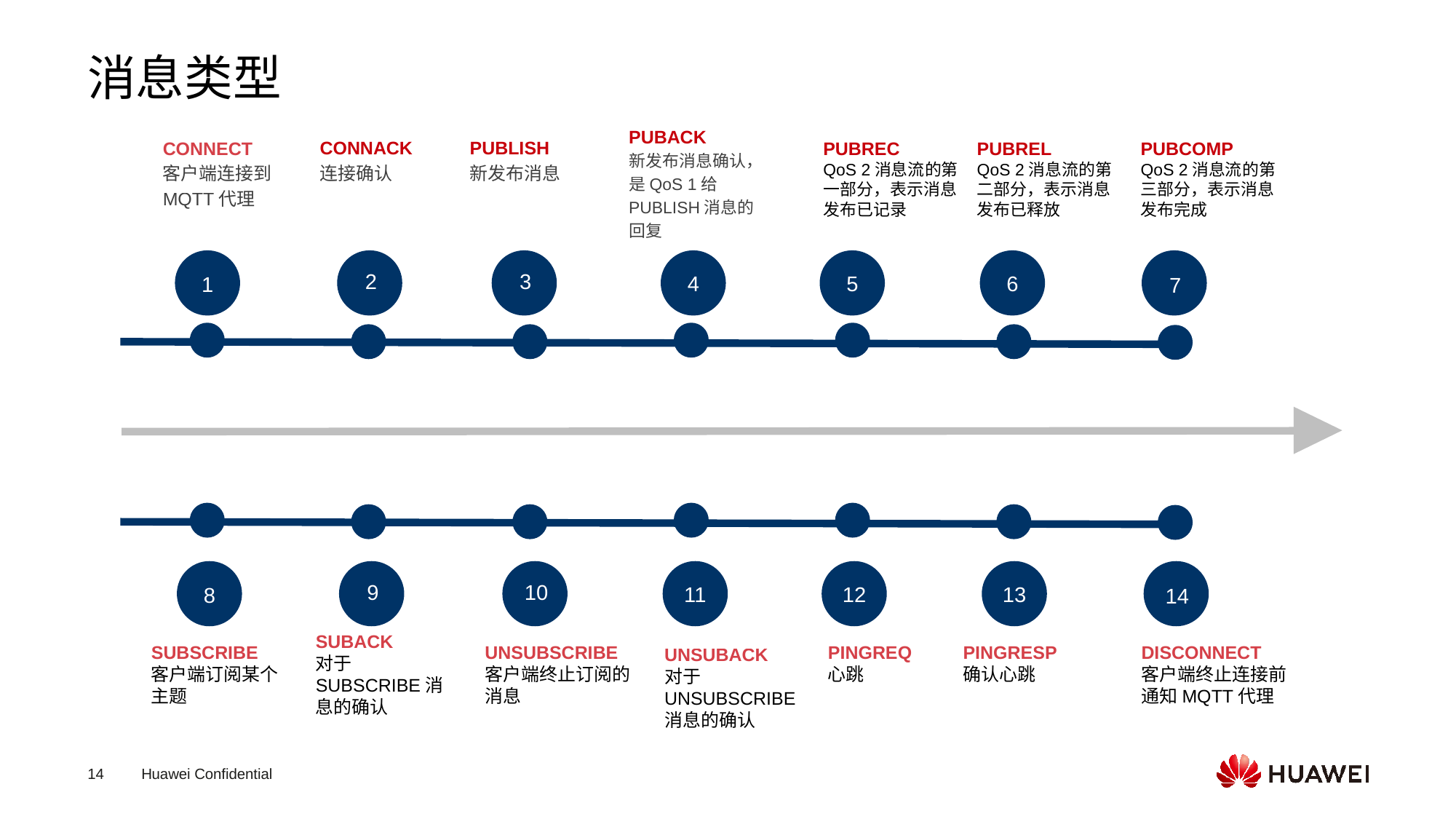

# 消息类型
CONNECT
客户端连接到
MQTT代理
CONNACK
连接确认
PUBLISH
新发布消息
PUBACK
新发布消息确认，是QoS 1给PUBLISH消息的回复
PUBREC
QoS 2消息流的第一部分，表示消息发布已记录
PUBREL
QoS 2消息流的第二部分，表示消息发布已释放
PUBCOMP
QoS 2消息流的第三部分，表示消息发布完成

1

2

3

4

5

6

7

8

9

10

11

12

13

14
SUBSCRIBE
客户端订阅某个主题
SUBACK
对于SUBSCRIBE消息的确认
UNSUBSCRIBE
客户端终止订阅的消息
PINGREQ
心跳
PINGRESP
确认心跳
DISCONNECT
客户端终止连接前通知MQTT代理
UNSUBACK
对于UNSUBSCRIBE消息的确认